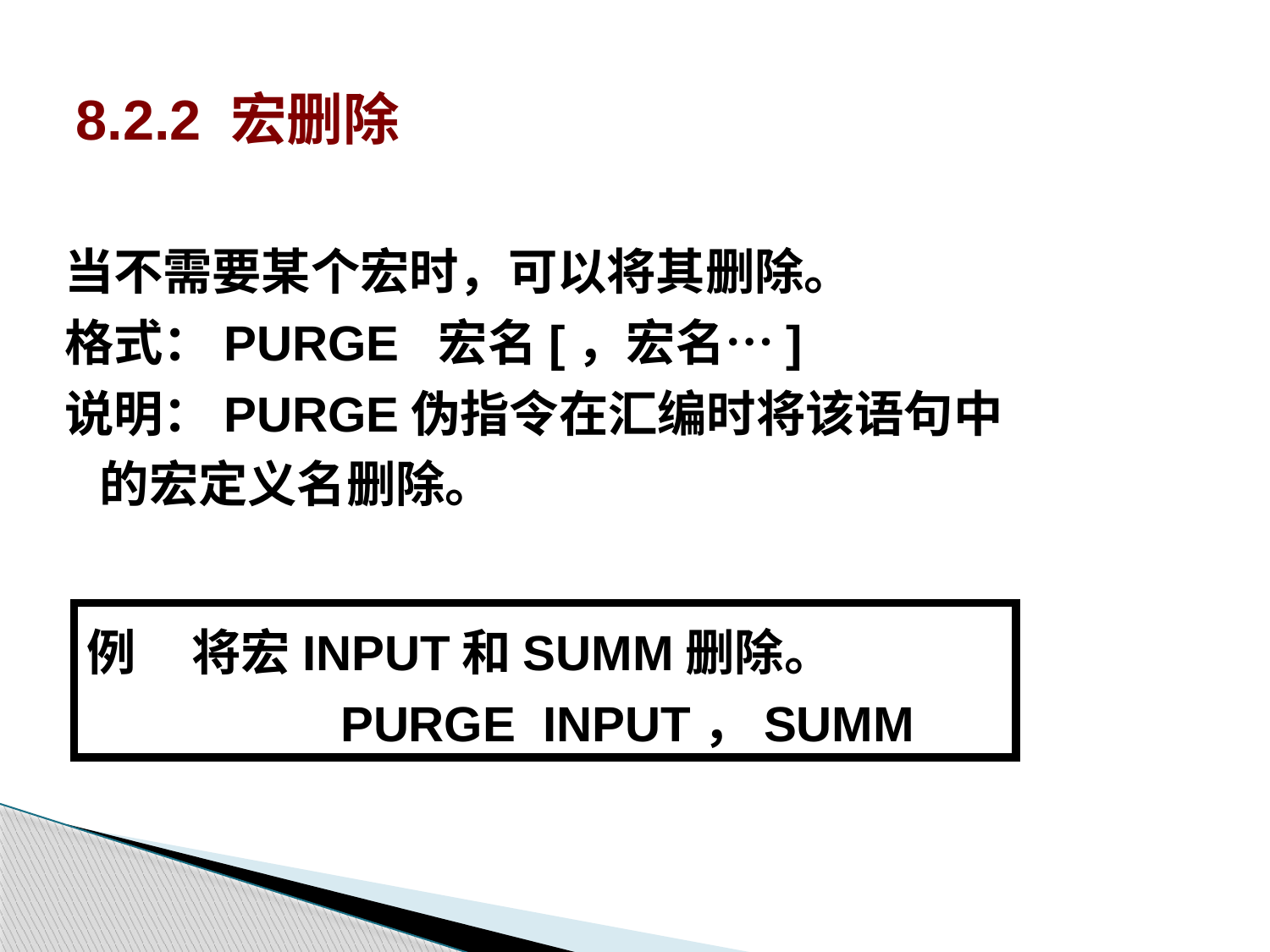

# 8.2.2 宏删除
当不需要某个宏时，可以将其删除。
格式：PURGE  宏名[，宏名…]
说明：PURGE伪指令在汇编时将该语句中的宏定义名删除。

例     将宏INPUT和SUMM删除。
		PURGE  INPUT，SUMM